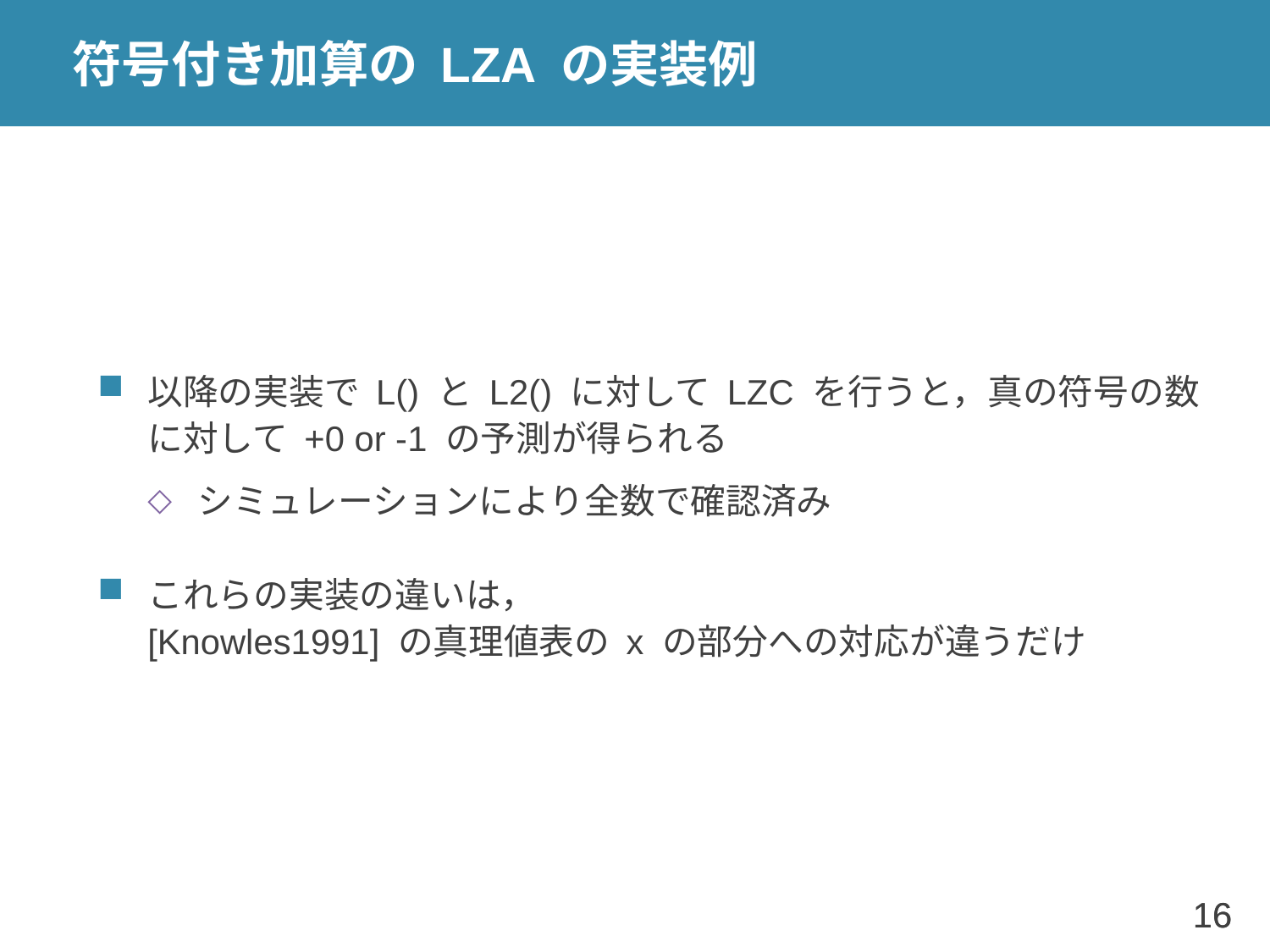

# 符号付き加算の LZA の実装例
以降の実装で L() と L2() に対して LZC を行うと，真の符号の数に対して +0 or -1 の予測が得られる
シミュレーションにより全数で確認済み
これらの実装の違いは，
[Knowles1991] の真理値表の x の部分への対応が違うだけ